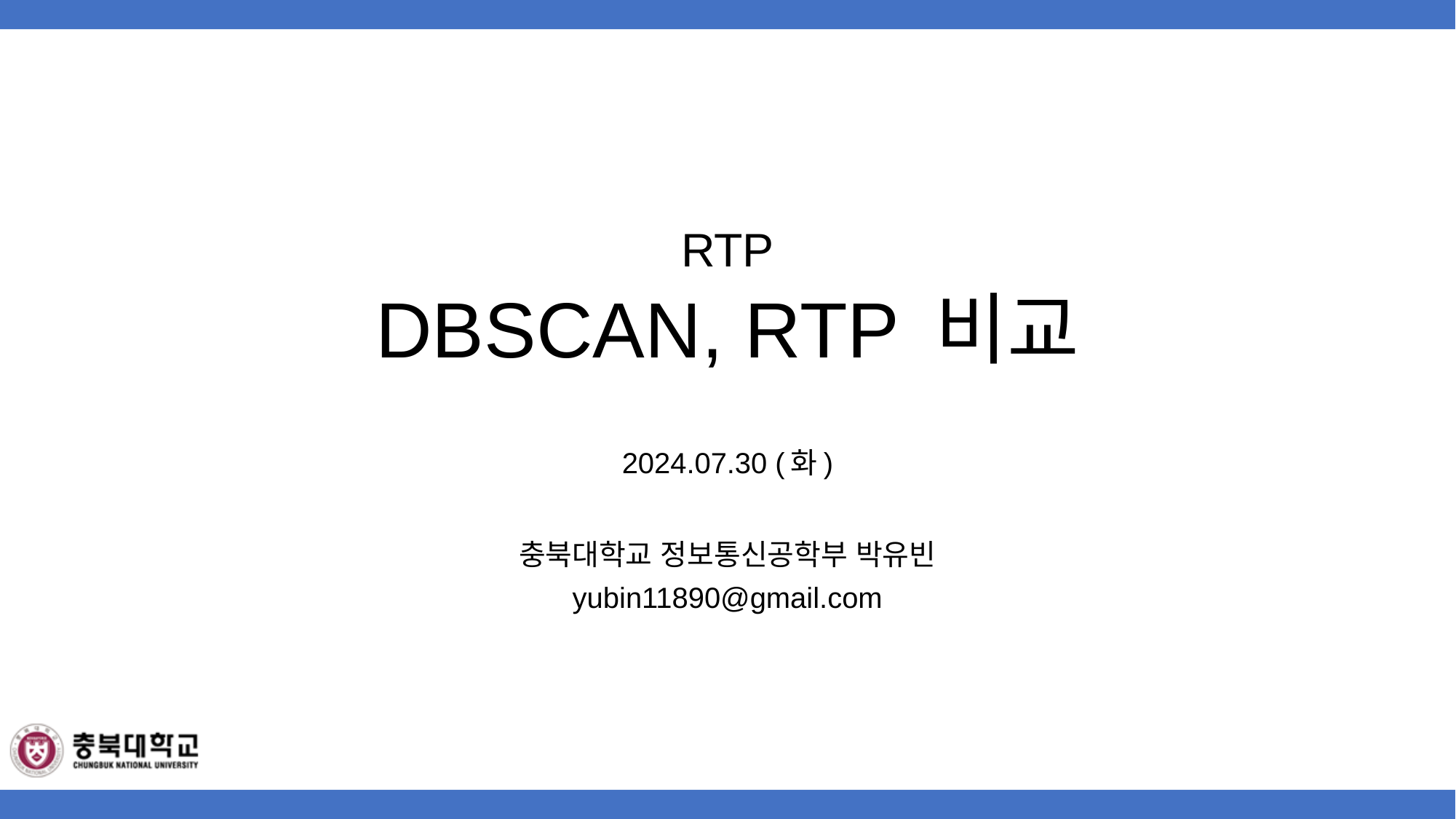

# RTP DBSCAN, RTP 비교
2024.07.30 (화)

충북대학교 정보통신공학부 박유빈
yubin11890@gmail.com